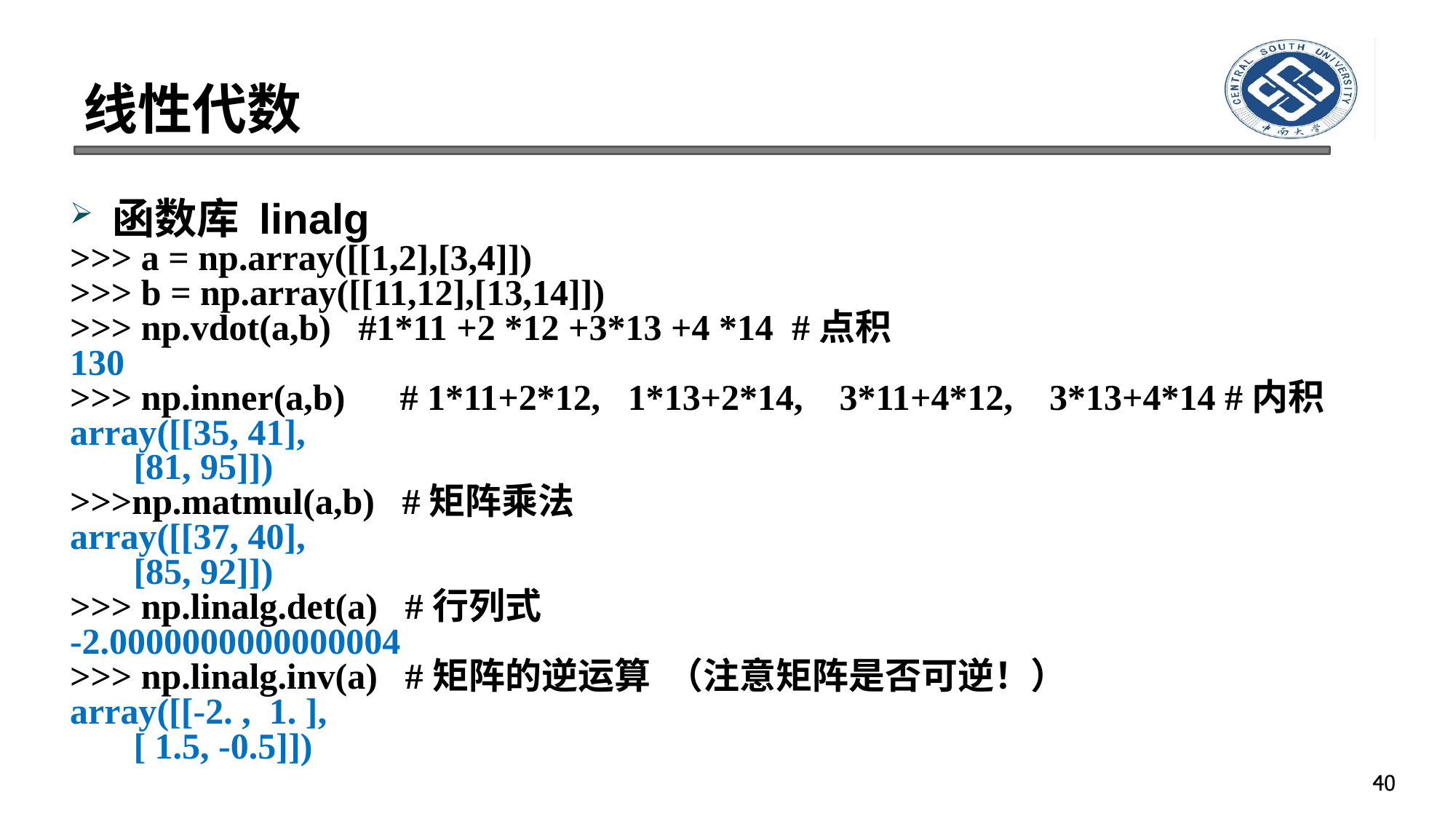

# 线性代数
函数库 linalg
>>> a = np.array([[1,2],[3,4]])
>>> b = np.array([[11,12],[13,14]])
>>> np.vdot(a,b)   #1*11 +2 *12 +3*13 +4 *14  #点积
130
>>> np.inner(a,b)      # 1*11+2*12,   1*13+2*14,    3*11+4*12,    3*13+4*14 #内积
array([[35, 41],
       [81, 95]])
>>>np.matmul(a,b)   #矩阵乘法
array([[37, 40],
       [85, 92]])
>>> np.linalg.det(a)   #行列式
-2.0000000000000004
>>> np.linalg.inv(a)   #矩阵的逆运算  （注意矩阵是否可逆！）
array([[-2. ,  1. ],
       [ 1.5, -0.5]])
40